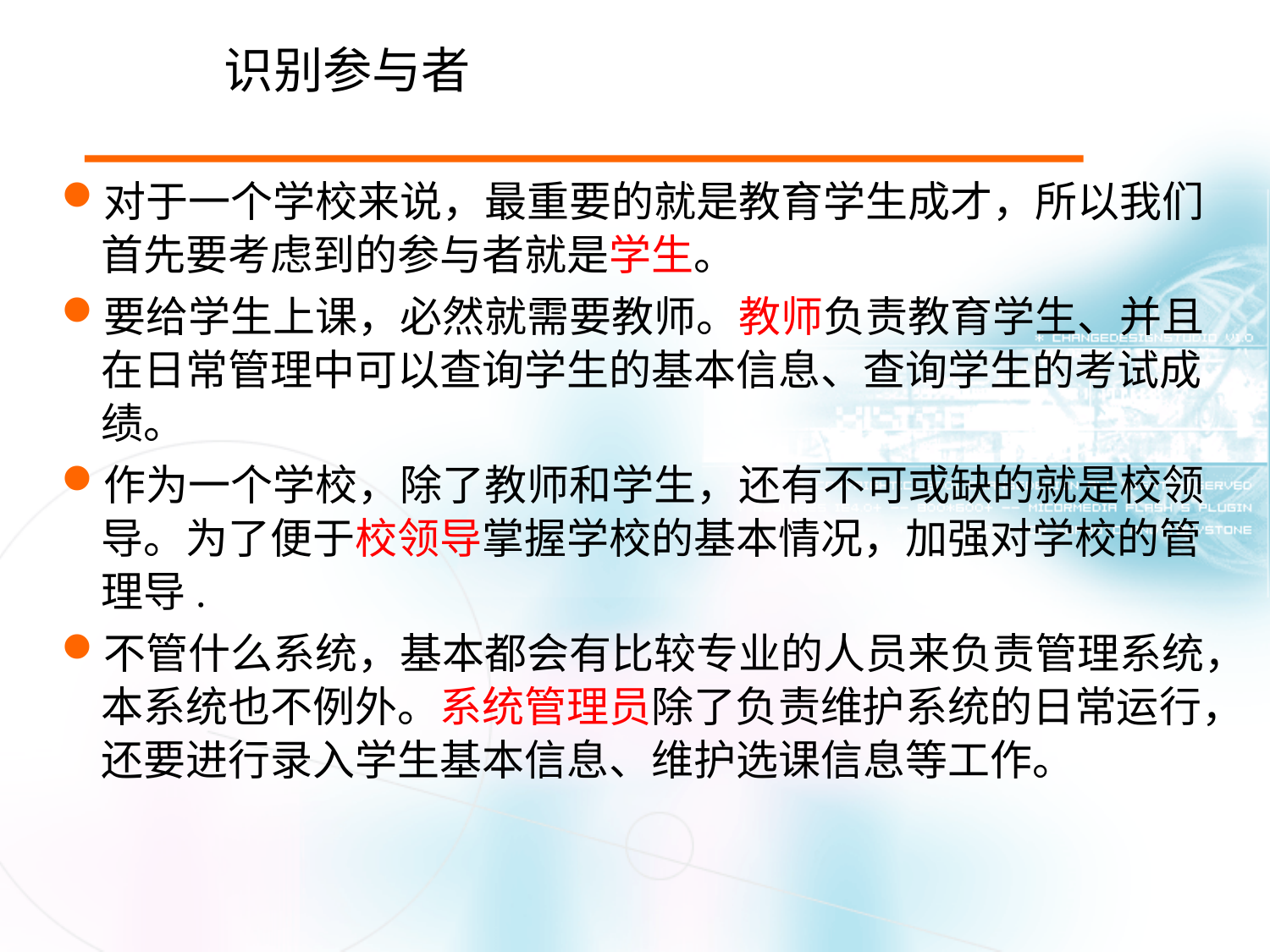

# 识别参与者
对于一个学校来说，最重要的就是教育学生成才，所以我们首先要考虑到的参与者就是学生。
要给学生上课，必然就需要教师。教师负责教育学生、并且在日常管理中可以查询学生的基本信息、查询学生的考试成绩。
作为一个学校，除了教师和学生，还有不可或缺的就是校领导。为了便于校领导掌握学校的基本情况，加强对学校的管理导.
不管什么系统，基本都会有比较专业的人员来负责管理系统，本系统也不例外。系统管理员除了负责维护系统的日常运行，还要进行录入学生基本信息、维护选课信息等工作。